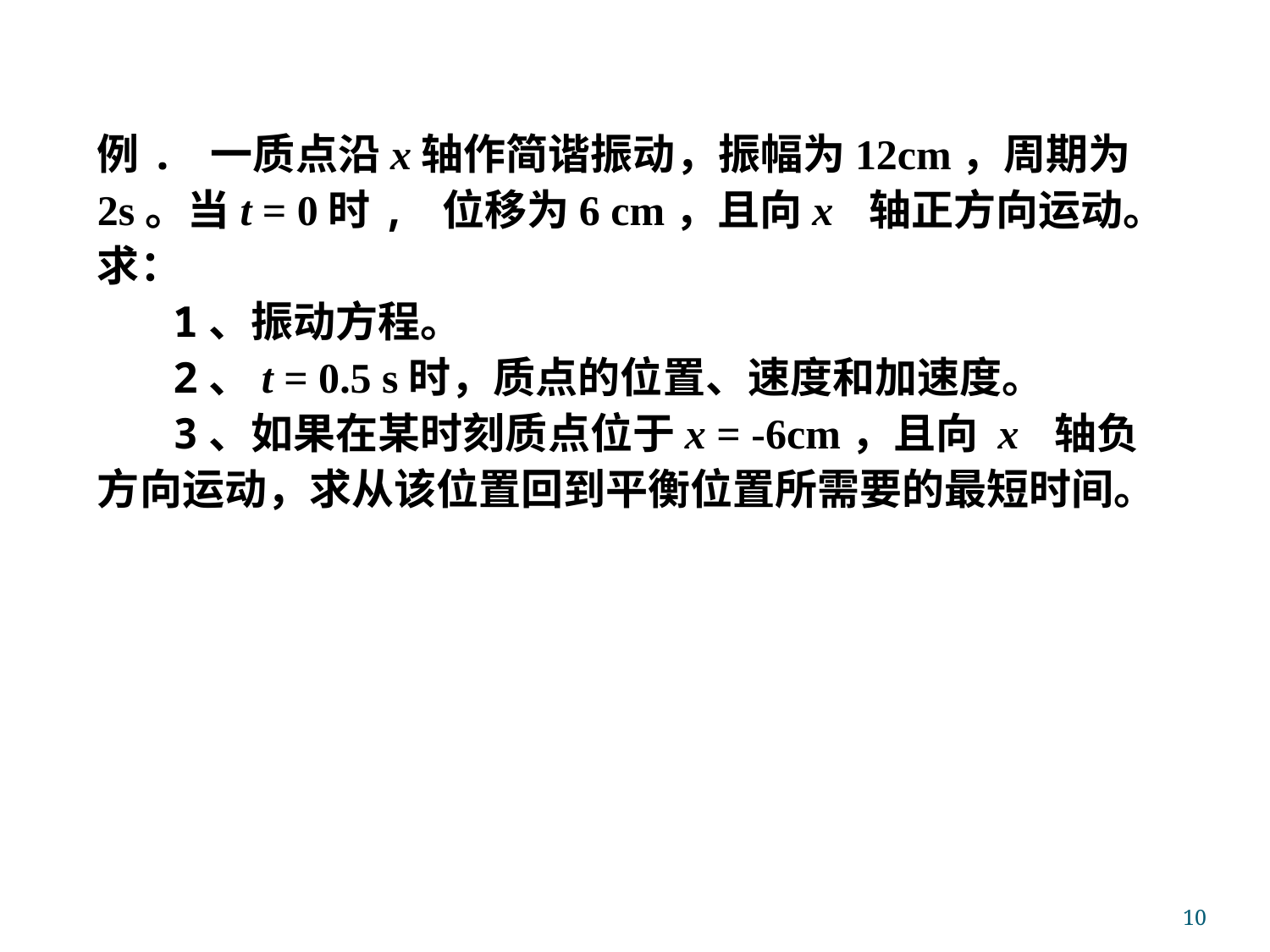

例. 一质点沿x轴作简谐振动，振幅为12cm，周期为2s。当t = 0时, 位移为6 cm，且向x 轴正方向运动。求：
   1、振动方程。
   2、t = 0.5 s时，质点的位置、速度和加速度。
   3、如果在某时刻质点位于x = -6cm，且向 x 轴负方向运动，求从该位置回到平衡位置所需要的最短时间。
10